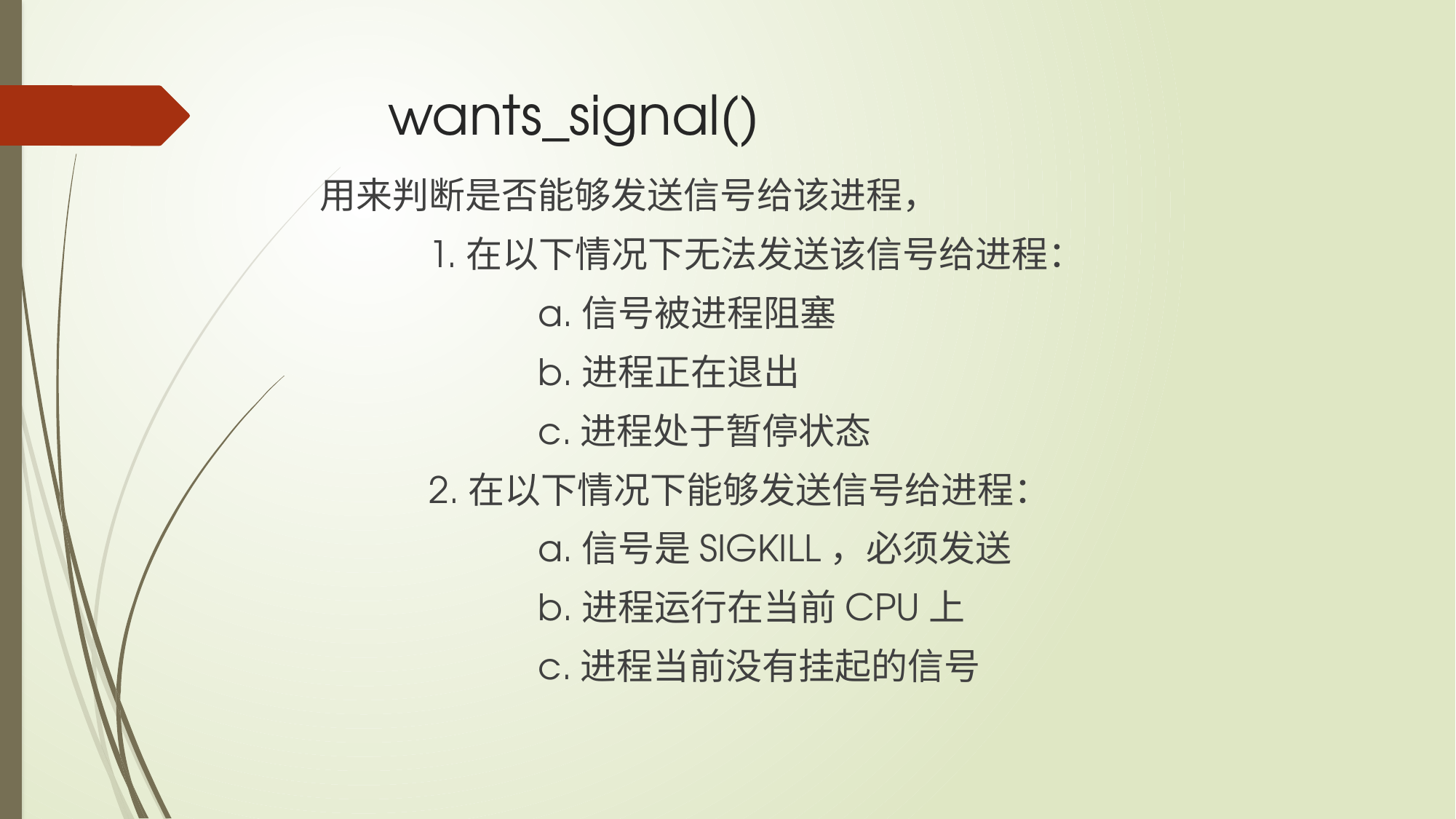

# wants_signal()
用来判断是否能够发送信号给该进程，
	1.在以下情况下无法发送该信号给进程：
		a.信号被进程阻塞
		b.进程正在退出
		c.进程处于暂停状态
	2.在以下情况下能够发送信号给进程：
		a.信号是SIGKILL，必须发送
		b.进程运行在当前CPU上
		c.进程当前没有挂起的信号